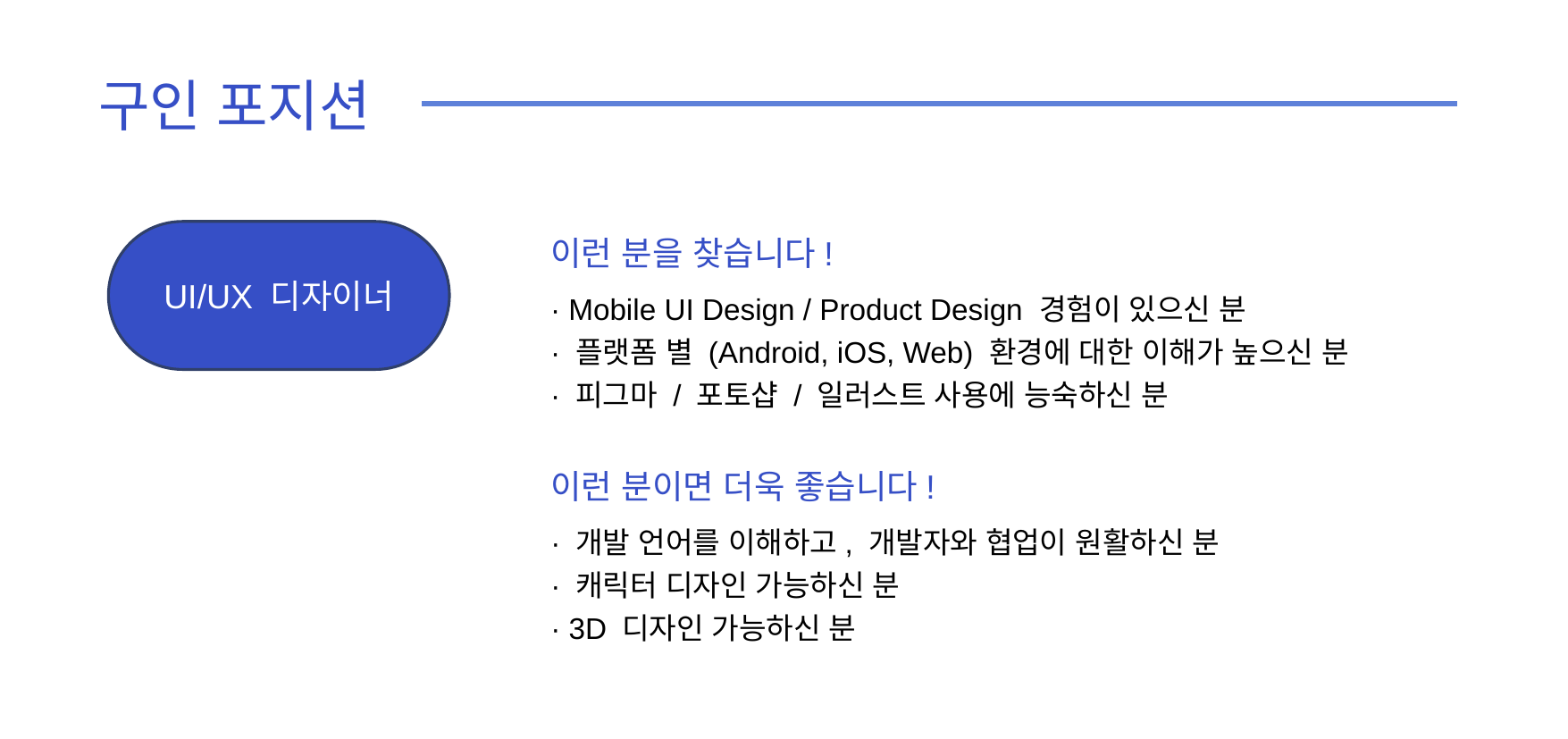

구인 포지션
UI/UX 디자이너
이런 분을 찾습니다!

· Mobile UI Design / Product Design 경험이 있으신 분
· 플랫폼 별 (Android, iOS, Web) 환경에 대한 이해가 높으신 분
· 피그마 / 포토샵 / 일러스트 사용에 능숙하신 분
이런 분이면 더욱 좋습니다!

· 개발 언어를 이해하고, 개발자와 협업이 원활하신 분
· 캐릭터 디자인 가능하신 분
· 3D 디자인 가능하신 분